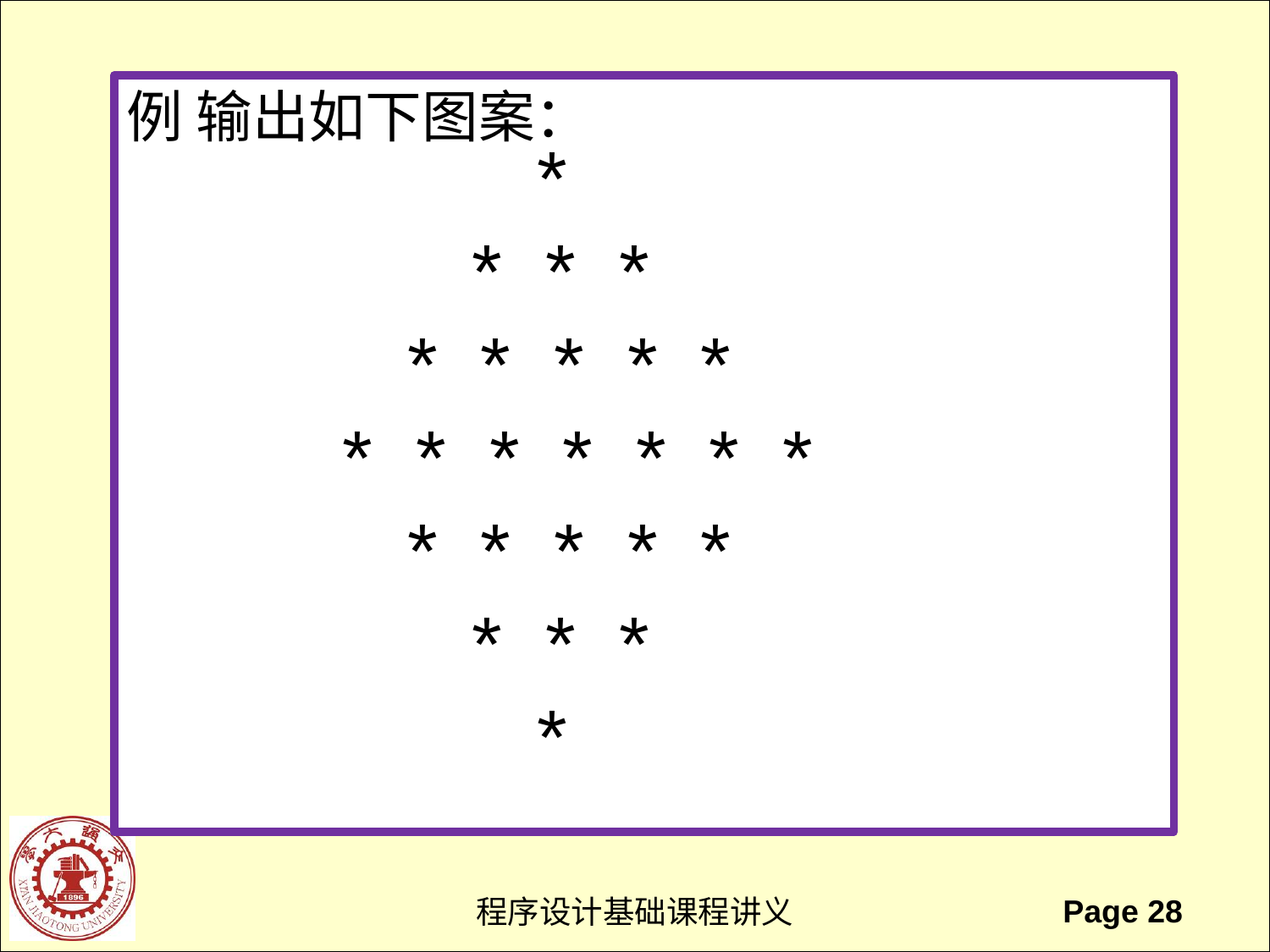

例 输出如下图案：

         *
      *  *  *
   *  *  *  *  *
*  *  *  *  *  *  *
   *  *  *  *  *
      *  *  *
         *